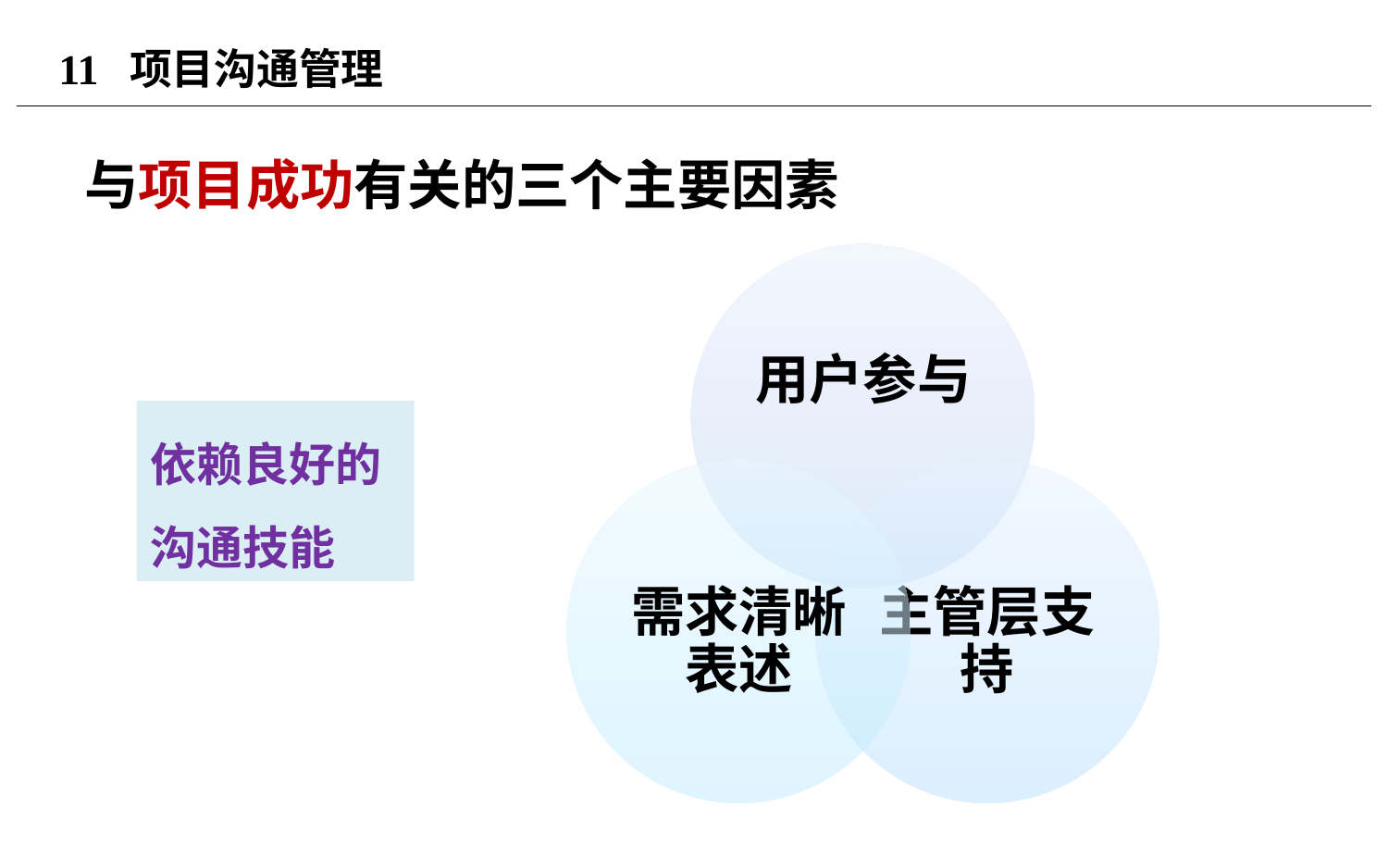

# 11  项目沟通管理
与项目成功有关的三个主要因素

用户参与
主管层支持
需求清晰表述
依赖良好的沟通技能